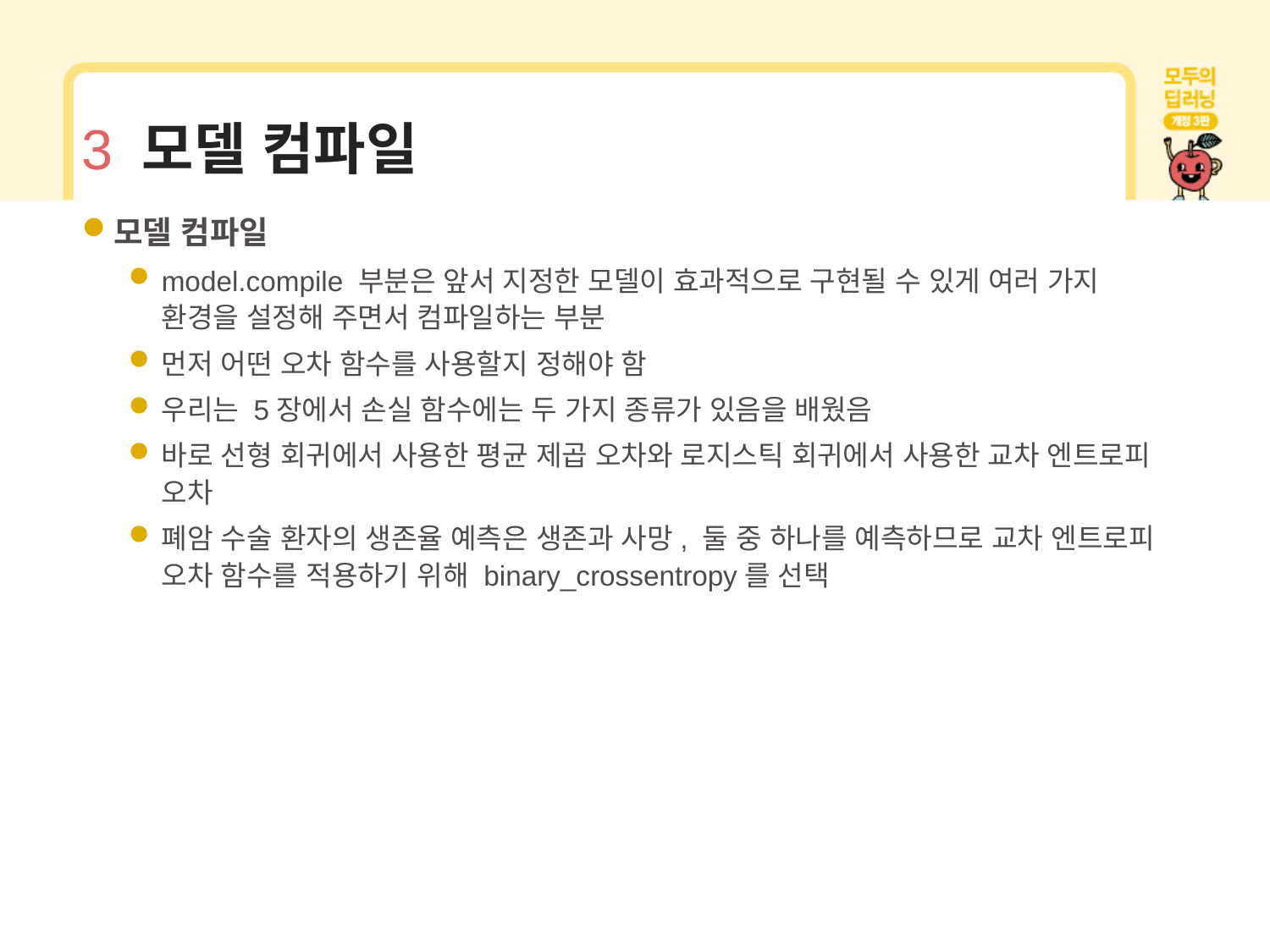

# 3 모델 컴파일
모델 컴파일
model.compile 부분은 앞서 지정한 모델이 효과적으로 구현될 수 있게 여러 가지 환경을 설정해 주면서 컴파일하는 부분
먼저 어떤 오차 함수를 사용할지 정해야 함
우리는 5장에서 손실 함수에는 두 가지 종류가 있음을 배웠음
바로 선형 회귀에서 사용한 평균 제곱 오차와 로지스틱 회귀에서 사용한 교차 엔트로피 오차
폐암 수술 환자의 생존율 예측은 생존과 사망, 둘 중 하나를 예측하므로 교차 엔트로피 오차 함수를 적용하기 위해 binary_crossentropy를 선택